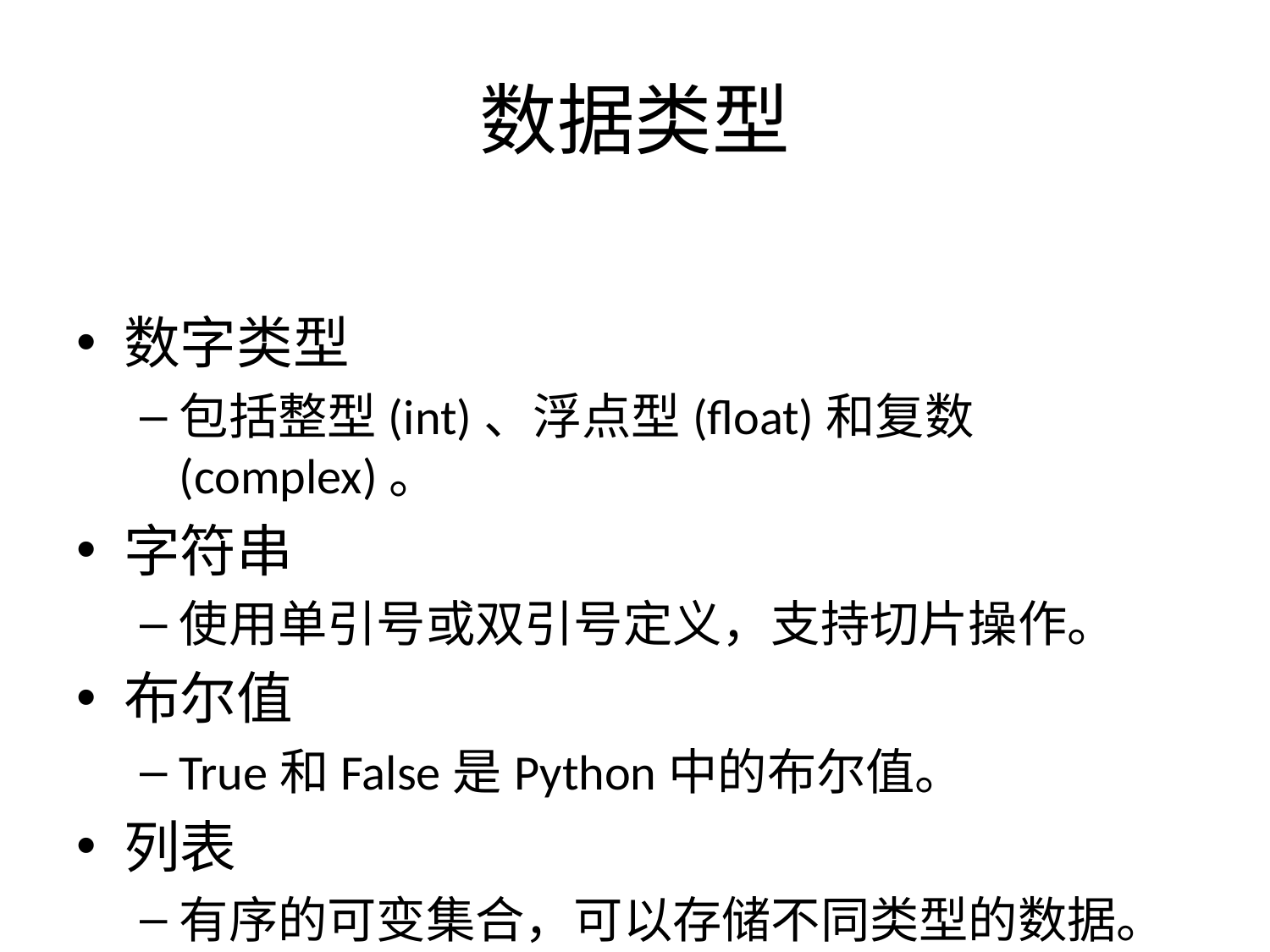

# 数据类型

数字类型
包括整型(int)、浮点型(float)和复数(complex)。
字符串
使用单引号或双引号定义，支持切片操作。
布尔值
True和False是Python中的布尔值。
列表
有序的可变集合，可以存储不同类型的数据。